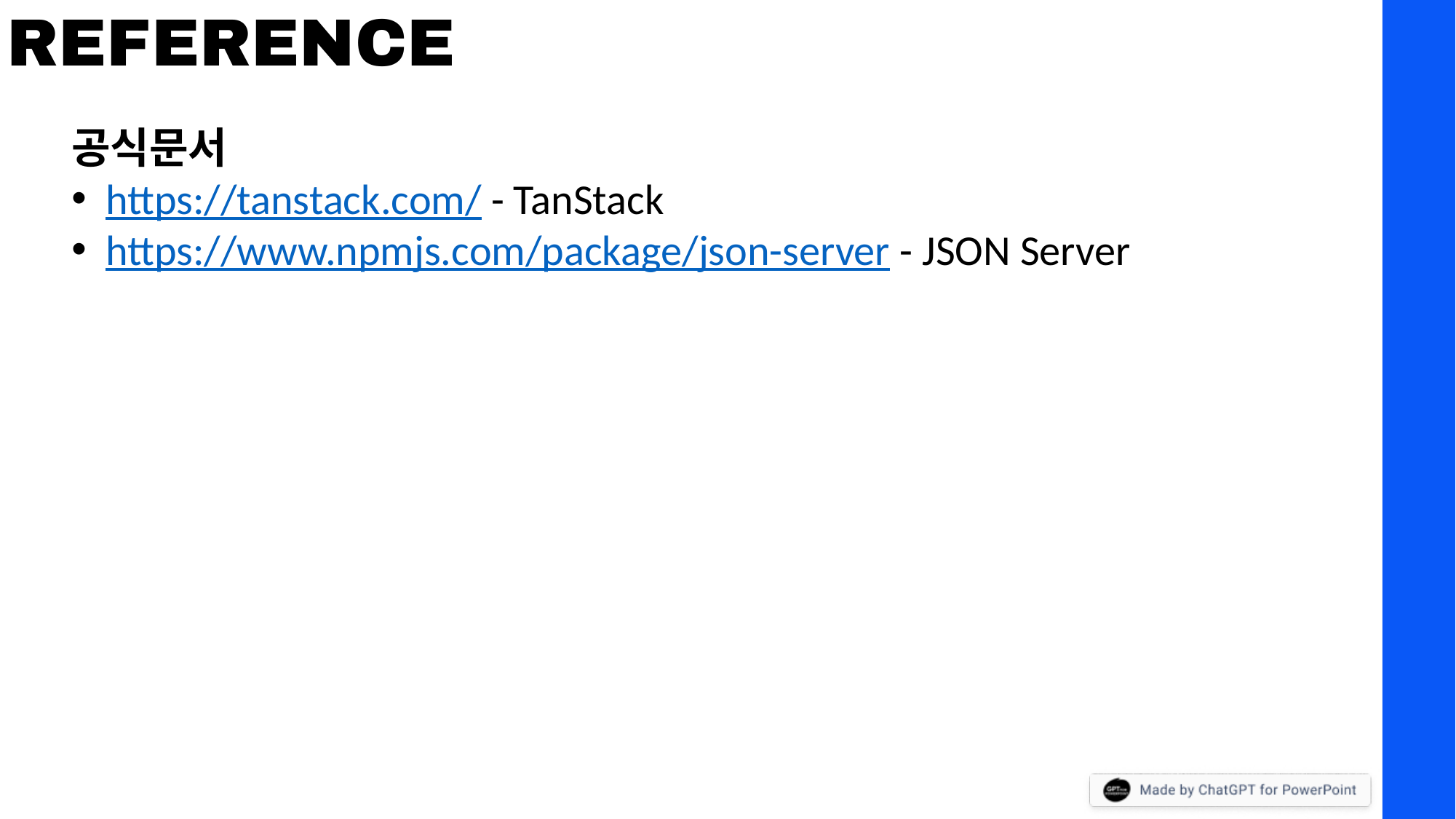

# REFERENCE
공식문서
https://tanstack.com/ - TanStack
https://www.npmjs.com/package/json-server - JSON Server